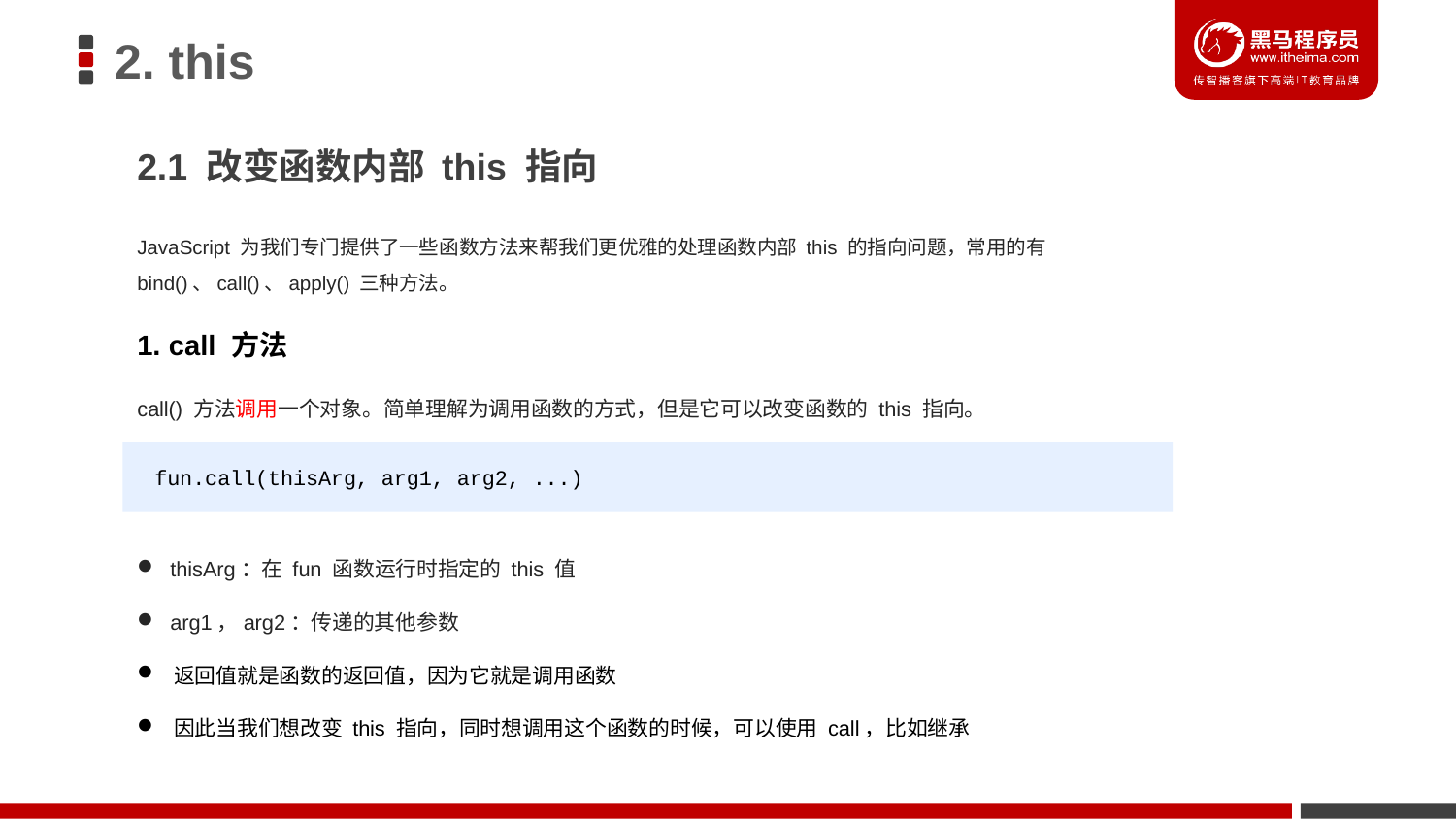

# 2. this
2.1 改变函数内部 this 指向
JavaScript 为我们专门提供了一些函数方法来帮我们更优雅的处理函数内部 this 的指向问题，常用的有 bind()、call()、apply() 三种方法。
1. call 方法
call() 方法调用一个对象。简单理解为调用函数的方式，但是它可以改变函数的 this 指向。
fun.call(thisArg, arg1, arg2, ...)
 thisArg：在 fun 函数运行时指定的 this 值
 arg1，arg2：传递的其他参数
 返回值就是函数的返回值，因为它就是调用函数
 因此当我们想改变 this 指向，同时想调用这个函数的时候，可以使用 call，比如继承